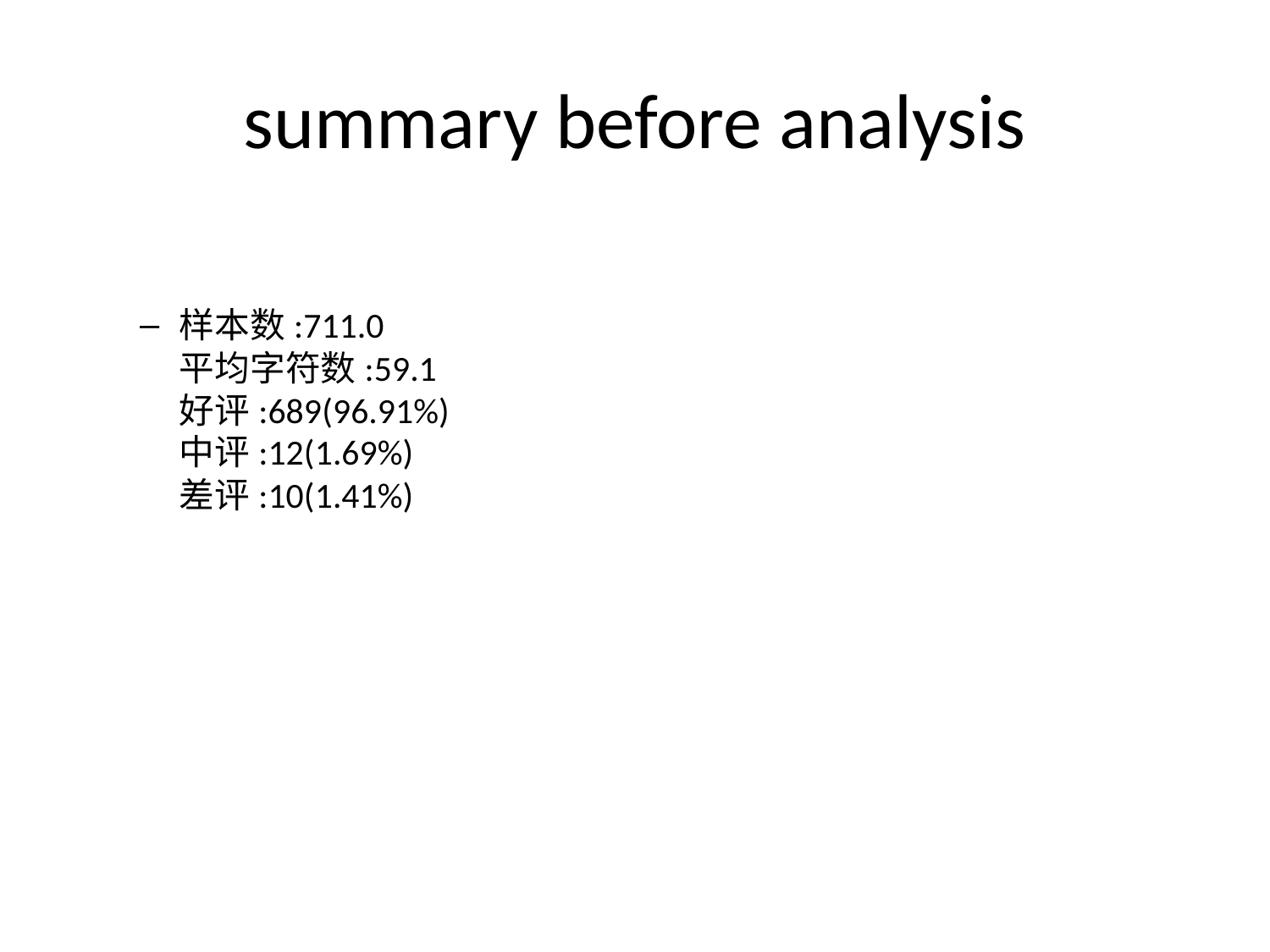

# summary before analysis

样本数:711.0
平均字符数:59.1
好评:689(96.91%)
中评:12(1.69%)
差评:10(1.41%)